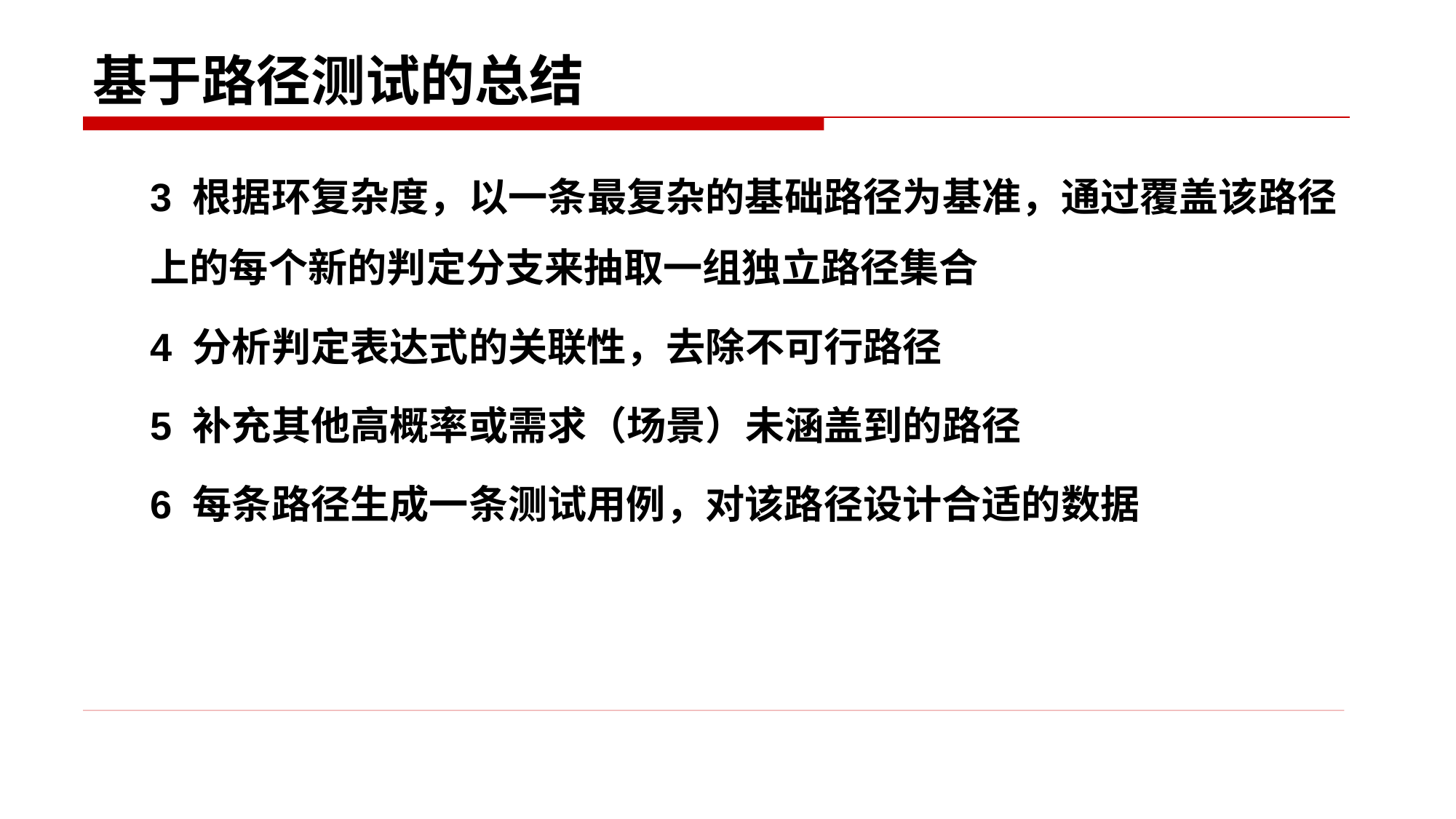

# 基于路径测试的总结
3 根据环复杂度，以一条最复杂的基础路径为基准，通过覆盖该路径上的每个新的判定分支来抽取一组独立路径集合
4 分析判定表达式的关联性，去除不可行路径
5 补充其他高概率或需求（场景）未涵盖到的路径
6 每条路径生成一条测试用例，对该路径设计合适的数据